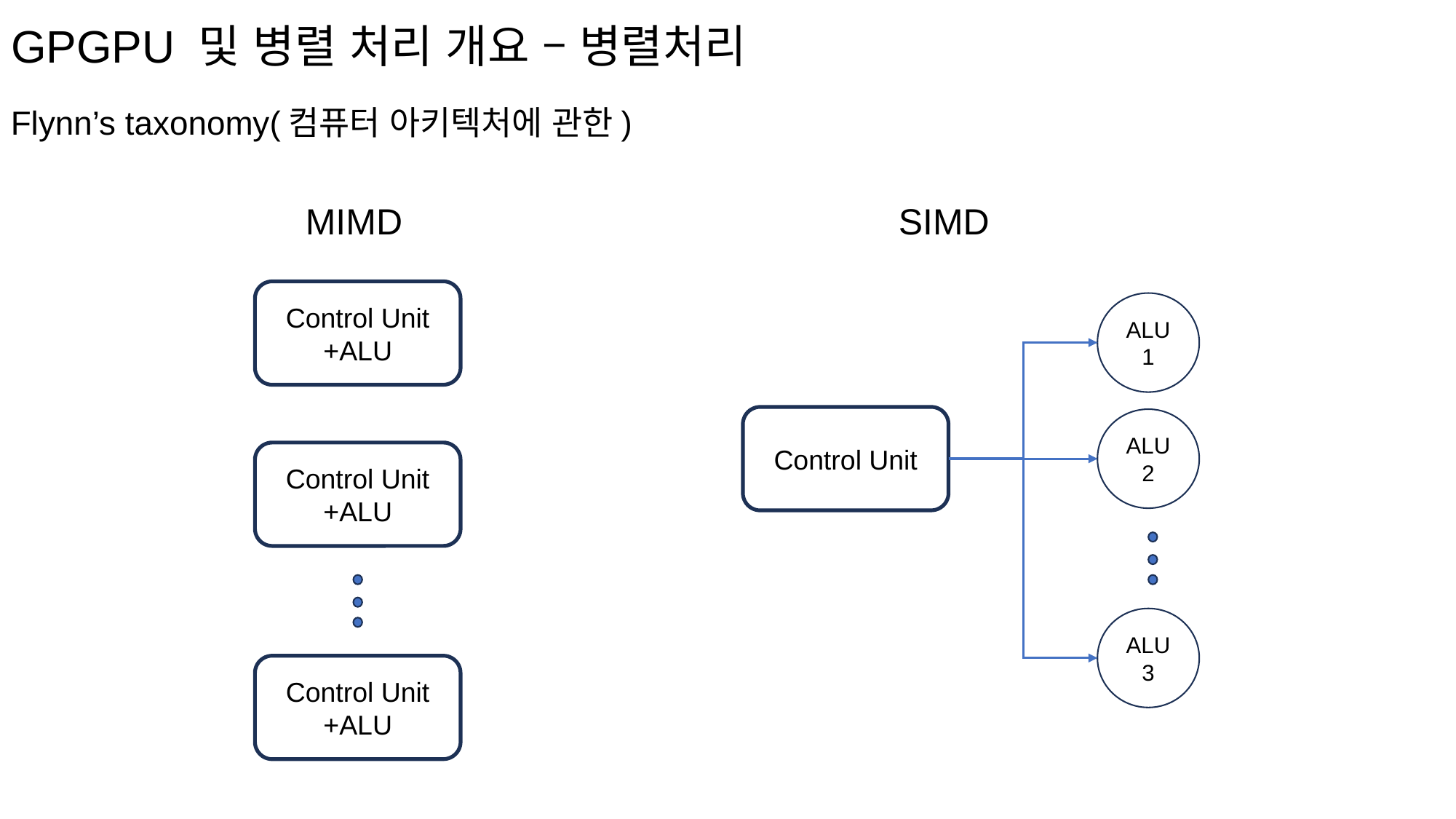

# GPGPU 및 병렬 처리 개요 – 병렬처리
Flynn’s taxonomy(컴퓨터 아키텍처에 관한)
MIMD
SIMD
Control Unit
+ALU
Control Unit
+ALU

Control Unit
+ALU
ALU
1
Control Unit
ALU
2

ALU
3